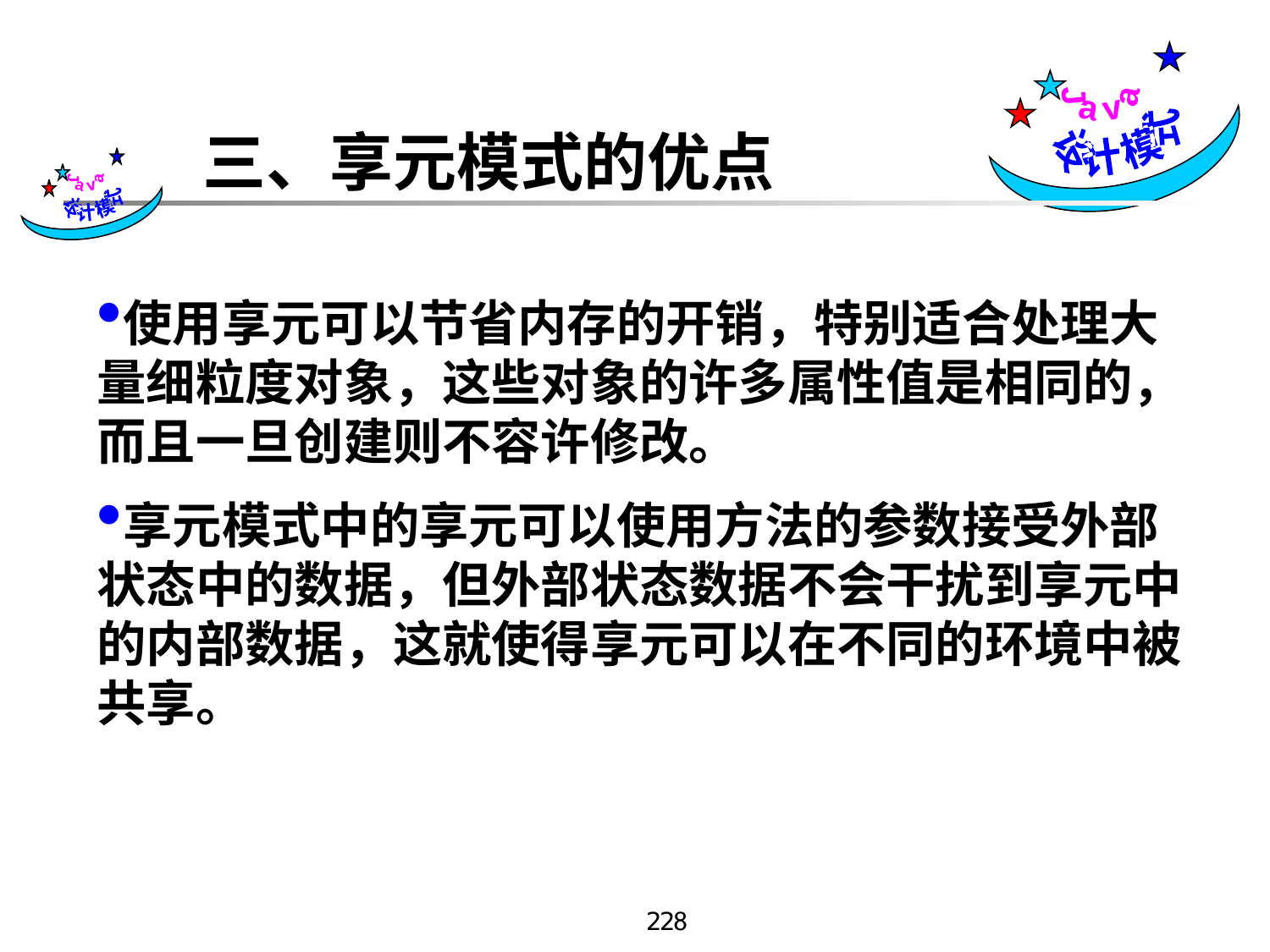

Java
设计模式

三、享元模式的优点

  Java
设计模式

使用享元可以节省内存的开销，特别适合处理大量细粒度对象，这些对象的许多属性值是相同的，而且一旦创建则不容许修改。
享元模式中的享元可以使用方法的参数接受外部状态中的数据，但外部状态数据不会干扰到享元中的内部数据，这就使得享元可以在不同的环境中被共享。

228